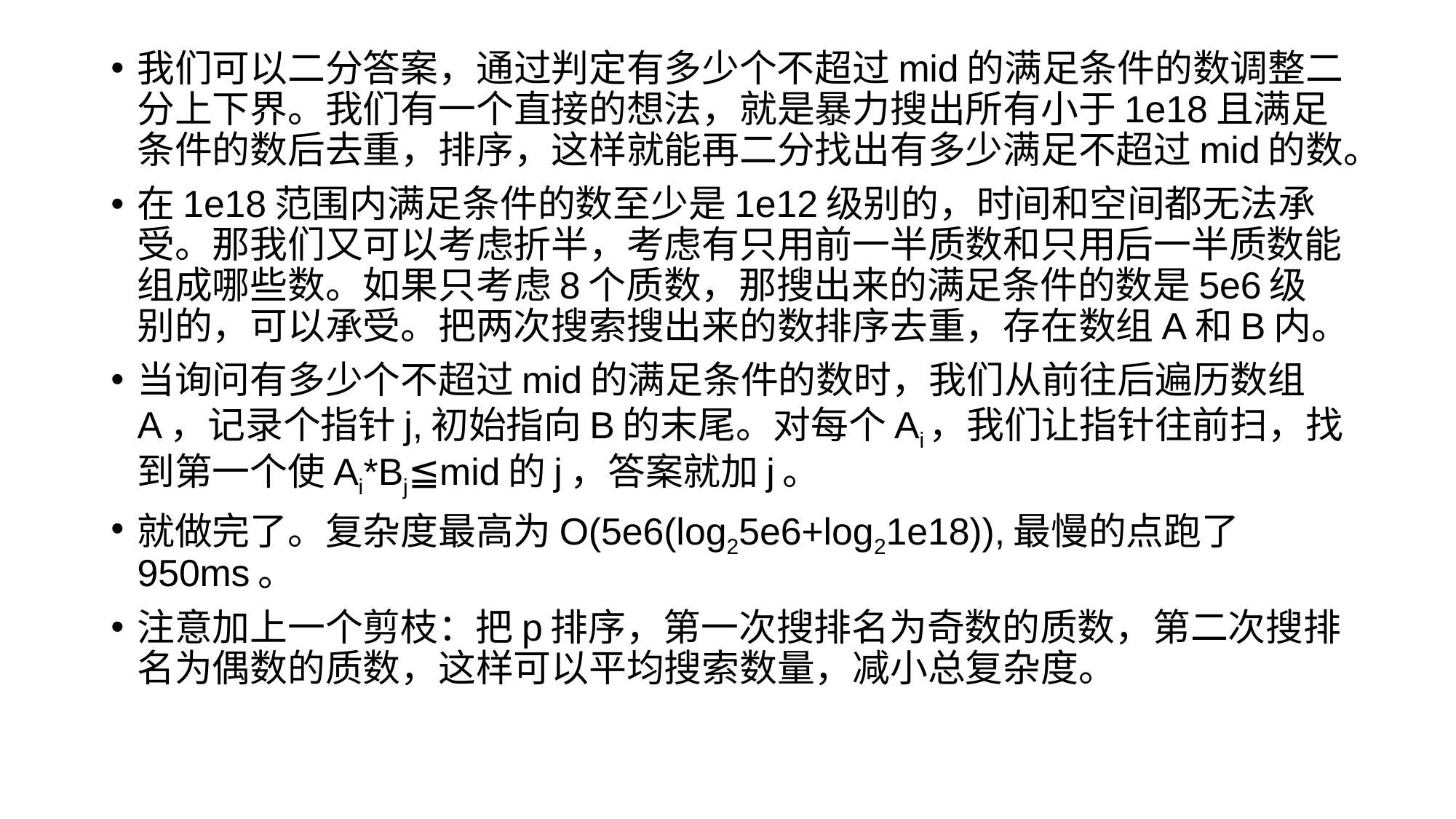

#
我们可以二分答案，通过判定有多少个不超过mid的满足条件的数调整二分上下界。我们有一个直接的想法，就是暴力搜出所有小于1e18且满足条件的数后去重，排序，这样就能再二分找出有多少满足不超过mid的数。
在1e18范围内满足条件的数至少是1e12级别的，时间和空间都无法承受。那我们又可以考虑折半，考虑有只用前一半质数和只用后一半质数能组成哪些数。如果只考虑8个质数，那搜出来的满足条件的数是5e6级别的，可以承受。把两次搜索搜出来的数排序去重，存在数组A和B内。
当询问有多少个不超过mid的满足条件的数时，我们从前往后遍历数组A，记录个指针j,初始指向B的末尾。对每个Ai，我们让指针往前扫，找到第一个使Ai*Bj≦mid的j，答案就加j。
就做完了。复杂度最高为O(5e6(log25e6+log21e18)),最慢的点跑了950ms。
注意加上一个剪枝：把p排序，第一次搜排名为奇数的质数，第二次搜排名为偶数的质数，这样可以平均搜索数量，减小总复杂度。